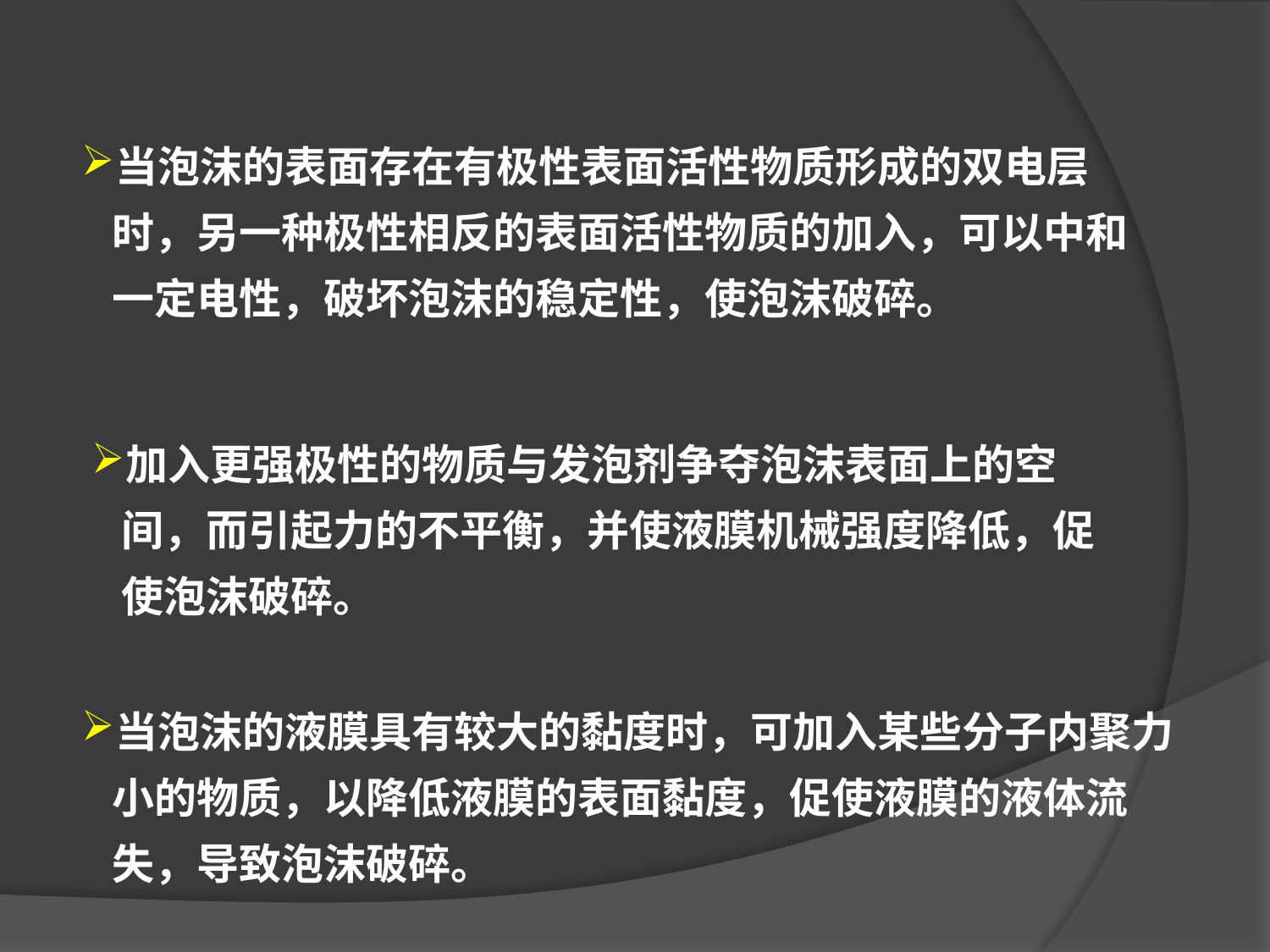

当泡沫的表面存在有极性表面活性物质形成的双电层时，另一种极性相反的表面活性物质的加入，可以中和一定电性，破坏泡沫的稳定性，使泡沫破碎。
加入更强极性的物质与发泡剂争夺泡沫表面上的空间，而引起力的不平衡，并使液膜机械强度降低，促使泡沫破碎。
当泡沫的液膜具有较大的黏度时，可加入某些分子内聚力小的物质，以降低液膜的表面黏度，促使液膜的液体流失，导致泡沫破碎。